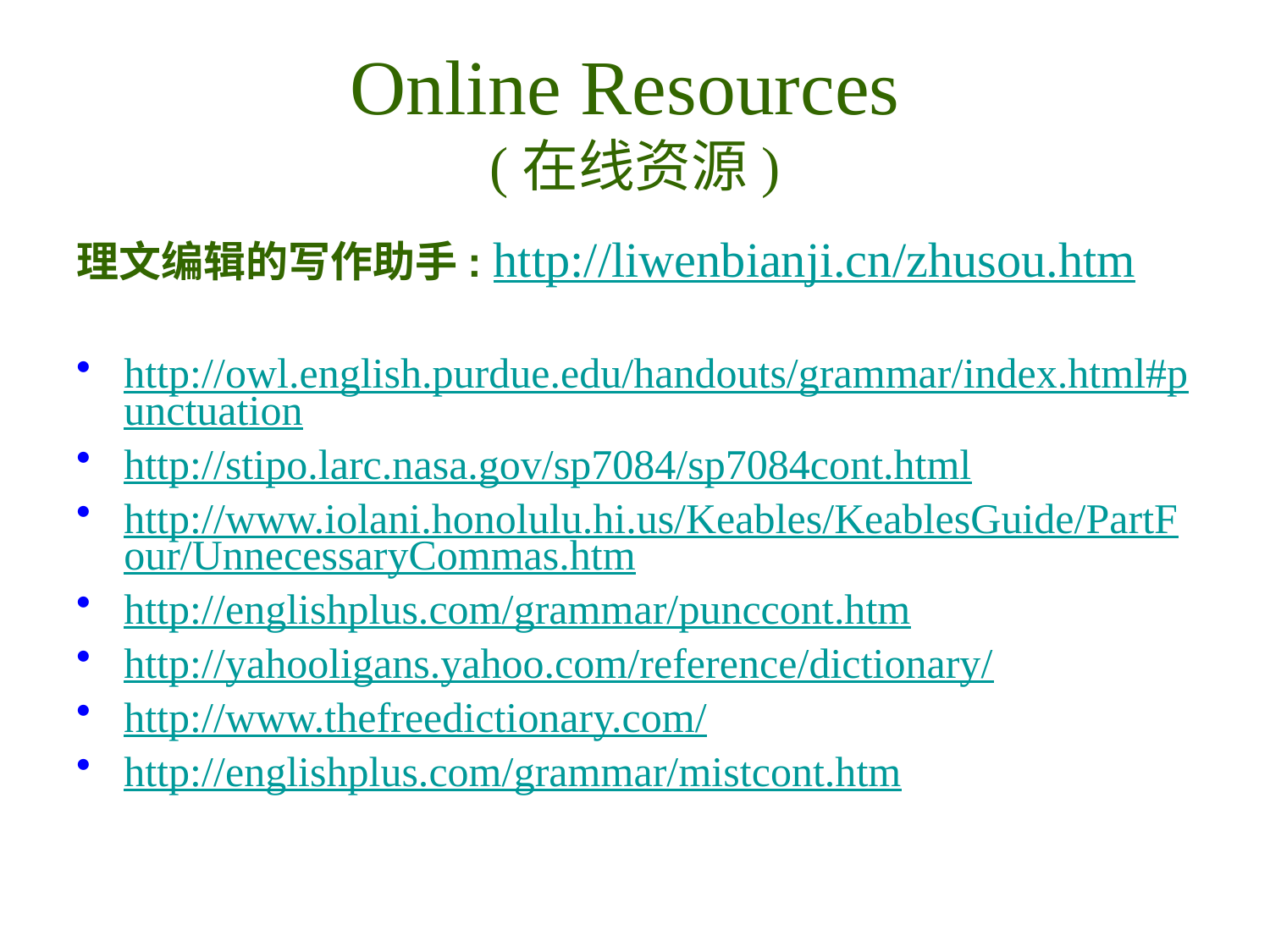

# Online Resources (在线资源)
理文编辑的写作助手: http://liwenbianji.cn/zhusou.htm

http://owl.english.purdue.edu/handouts/grammar/index.html#punctuation
http://stipo.larc.nasa.gov/sp7084/sp7084cont.html
http://www.iolani.honolulu.hi.us/Keables/KeablesGuide/PartFour/UnnecessaryCommas.htm
http://englishplus.com/grammar/punccont.htm
http://yahooligans.yahoo.com/reference/dictionary/
http://www.thefreedictionary.com/
http://englishplus.com/grammar/mistcont.htm